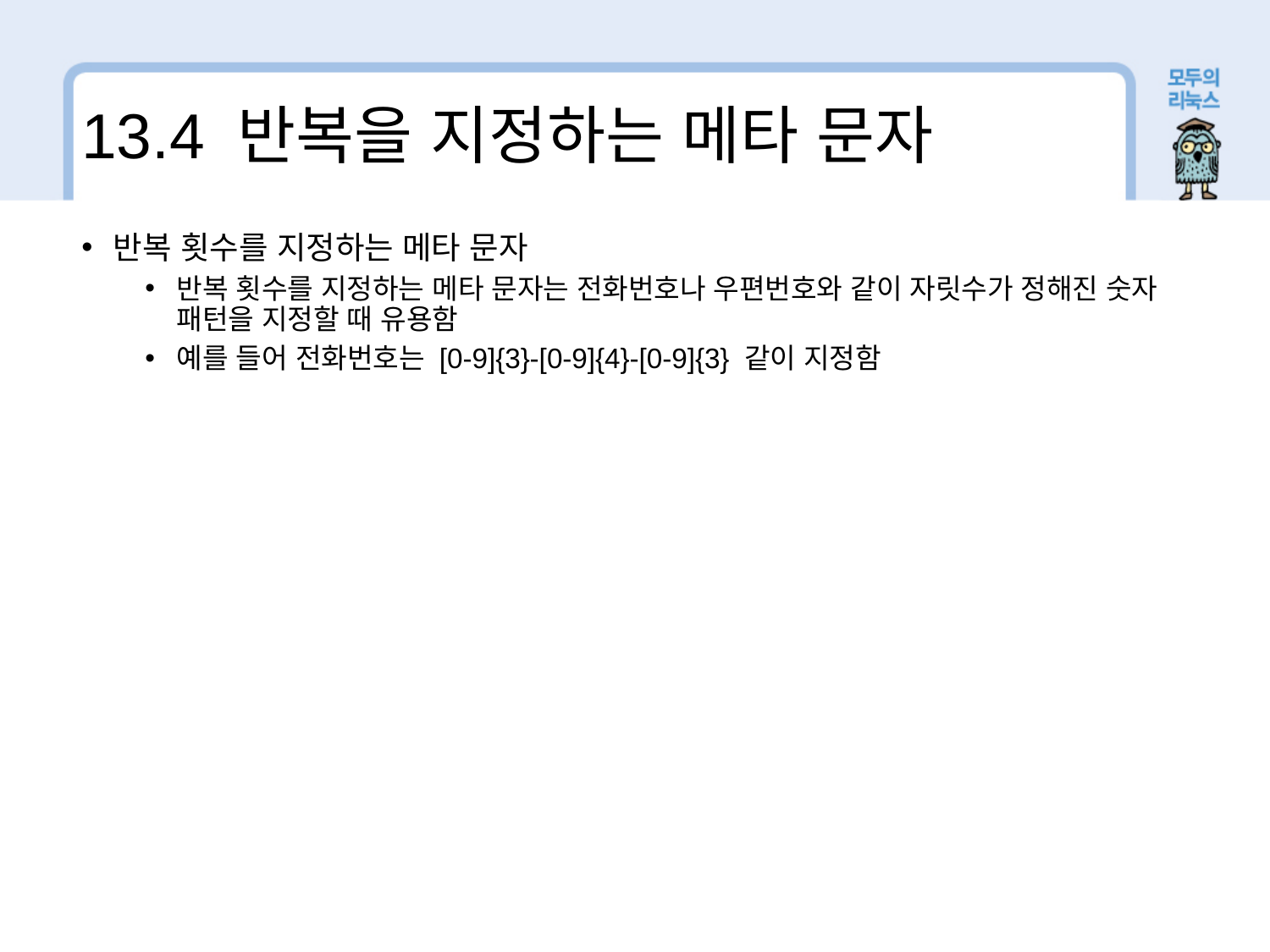

13.4 반복을 지정하는 메타 문자
반복 횟수를 지정하는 메타 문자
반복 횟수를 지정하는 메타 문자는 전화번호나 우편번호와 같이 자릿수가 정해진 숫자 패턴을 지정할 때 유용함
예를 들어 전화번호는 [0-9]{3}-[0-9]{4}-[0-9]{3} 같이 지정함